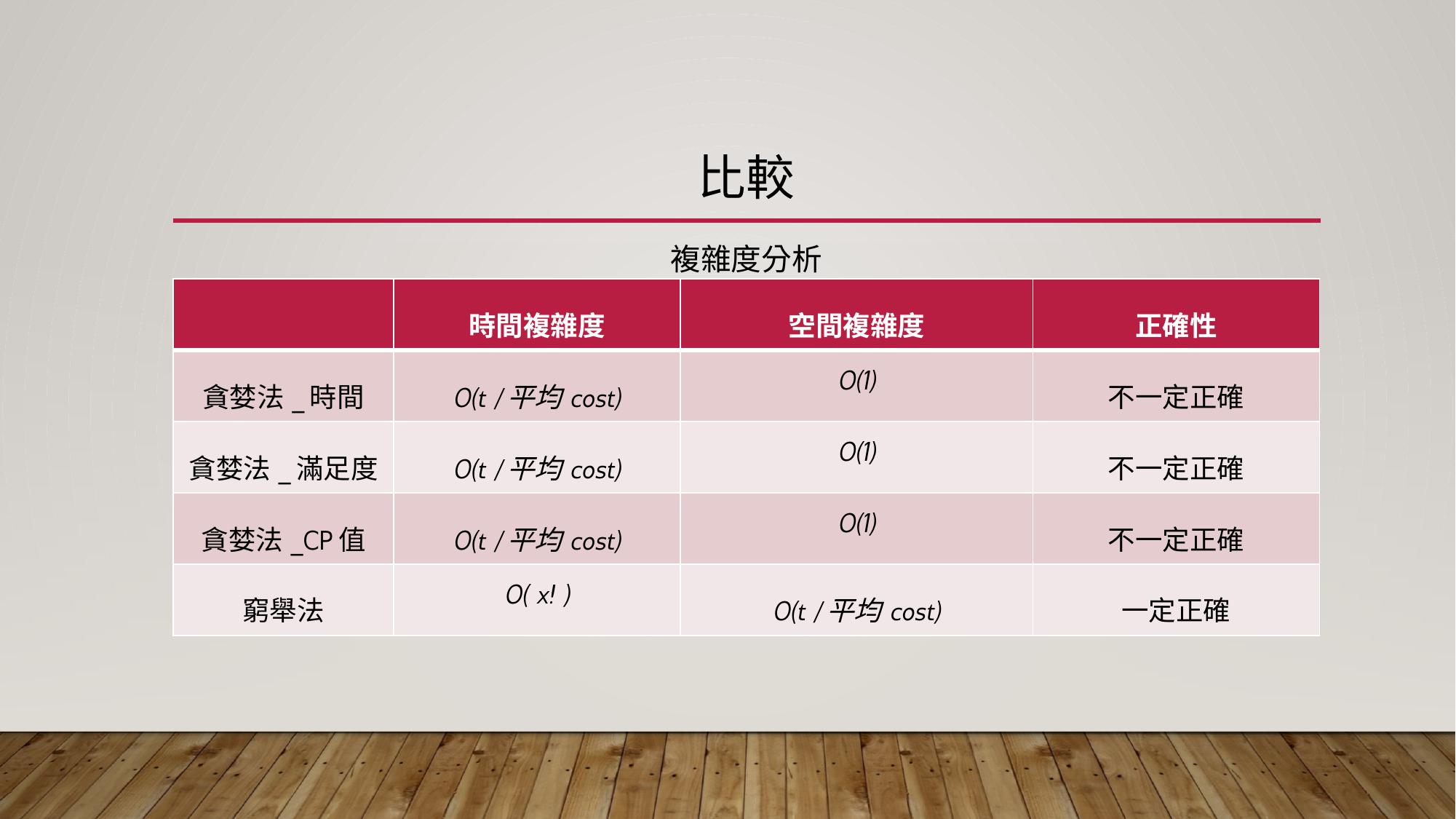

# 比較
複雜度分析
|  | 時間複雜度 | 空間複雜度 | 正確性 |
| --- | --- | --- | --- |
| 貪婪法\_時間 | O(t /平均cost) | O(1) | 不一定正確 |
| 貪婪法\_滿足度 | O(t /平均cost) | O(1) | 不一定正確 |
| 貪婪法\_CP值 | O(t /平均cost) | O(1) | 不一定正確 |
| 窮舉法 | O( x! ) | O(t /平均cost) | 一定正確 |